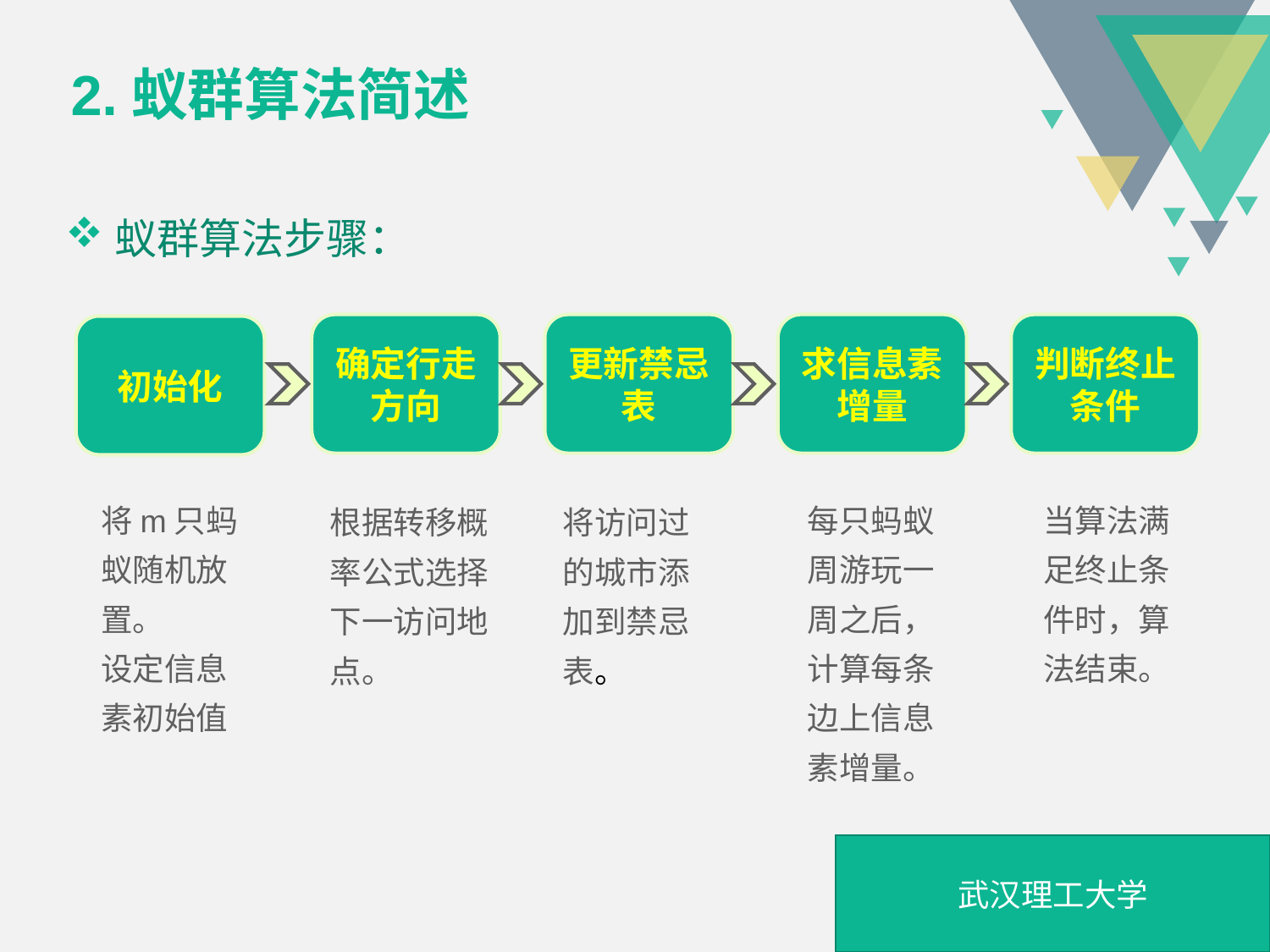

# 2.蚁群算法简述
蚁群算法步骤：
确定行走方向
更新禁忌表
求信息素增量
判断终止条件
初始化

将m只蚂蚁随机放置。
设定信息素初始值
每只蚂蚁周游玩一周之后，计算每条边上信息素增量。
当算法满足终止条件时，算法结束。
根据转移概率公式选择下一访问地点。
将访问过的城市添加到禁忌表。
武汉理工大学